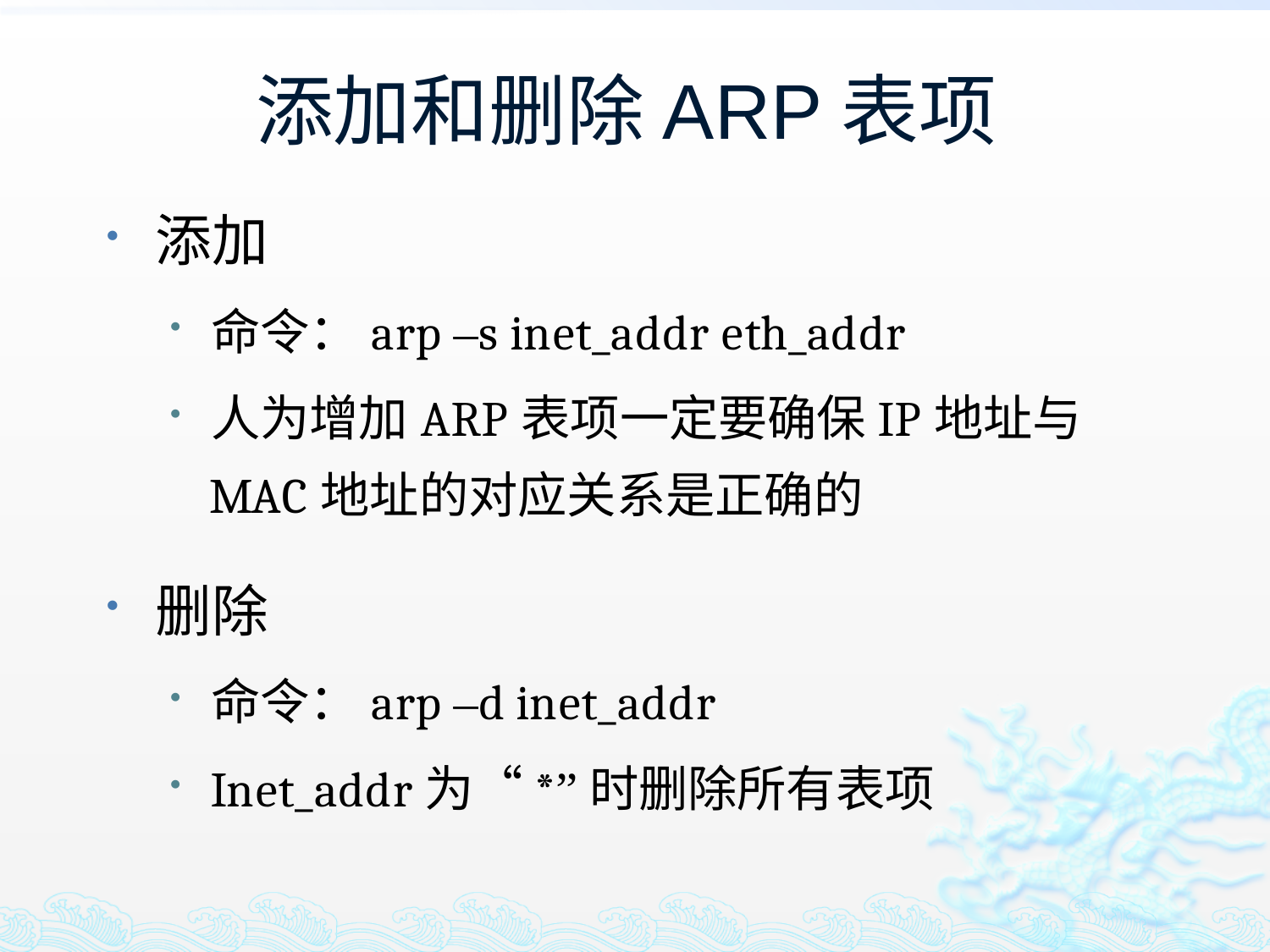

# 添加和删除ARP表项
添加
命令：arp –s inet_addr eth_addr
人为增加ARP表项一定要确保IP地址与MAC地址的对应关系是正确的
删除
命令：arp –d inet_addr
Inet_addr为“*”时删除所有表项